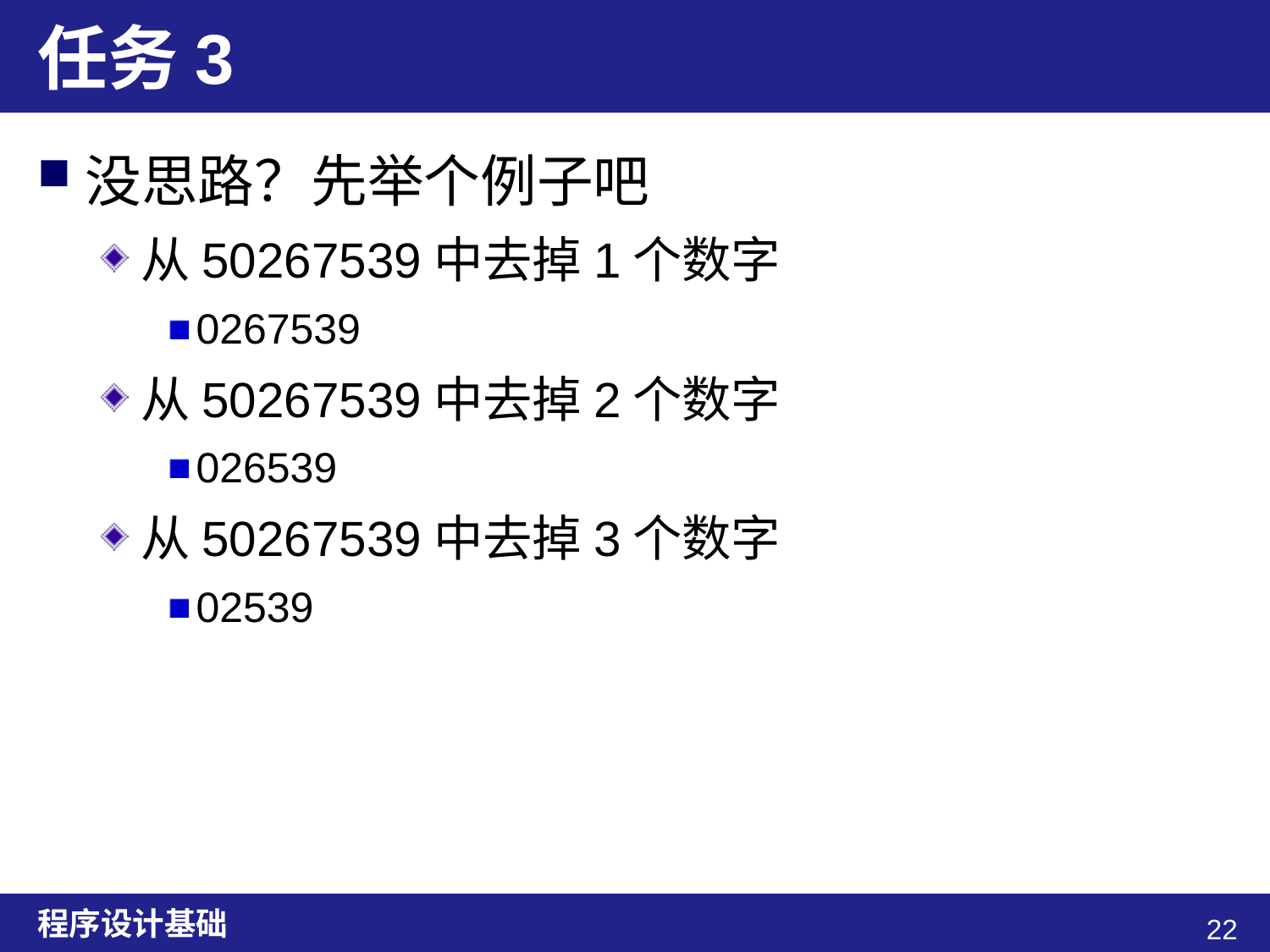

# 任务3
没思路？先举个例子吧
从50267539中去掉1个数字
0267539
从50267539中去掉2个数字
026539
从50267539中去掉3个数字
02539